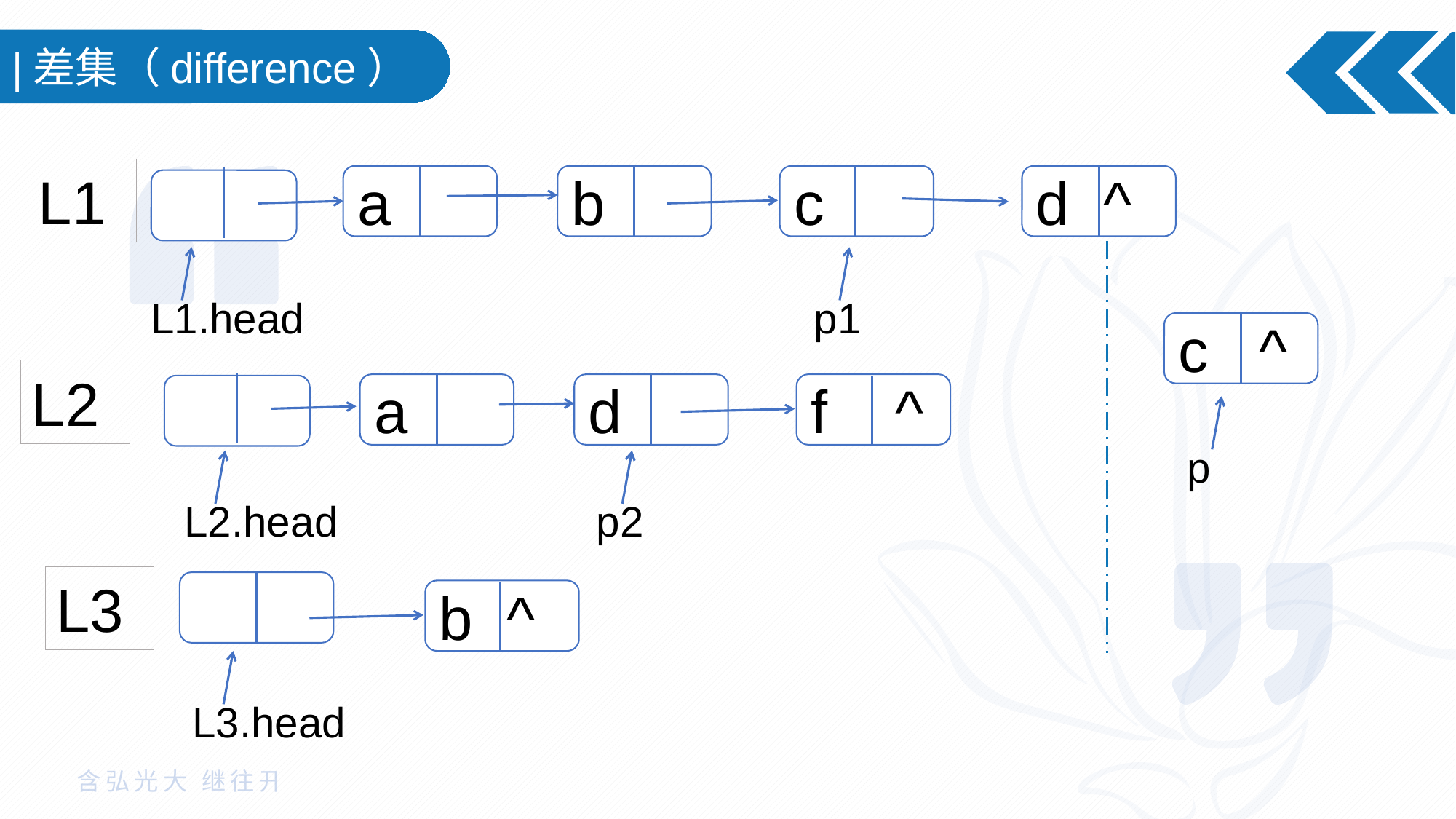

|差集（difference）
L1
a
b
c
d  ^

L1.head
p1
c   ^
L2
a
d
f    ^

p
L2.head
p2
L3

b  ^
L3.head